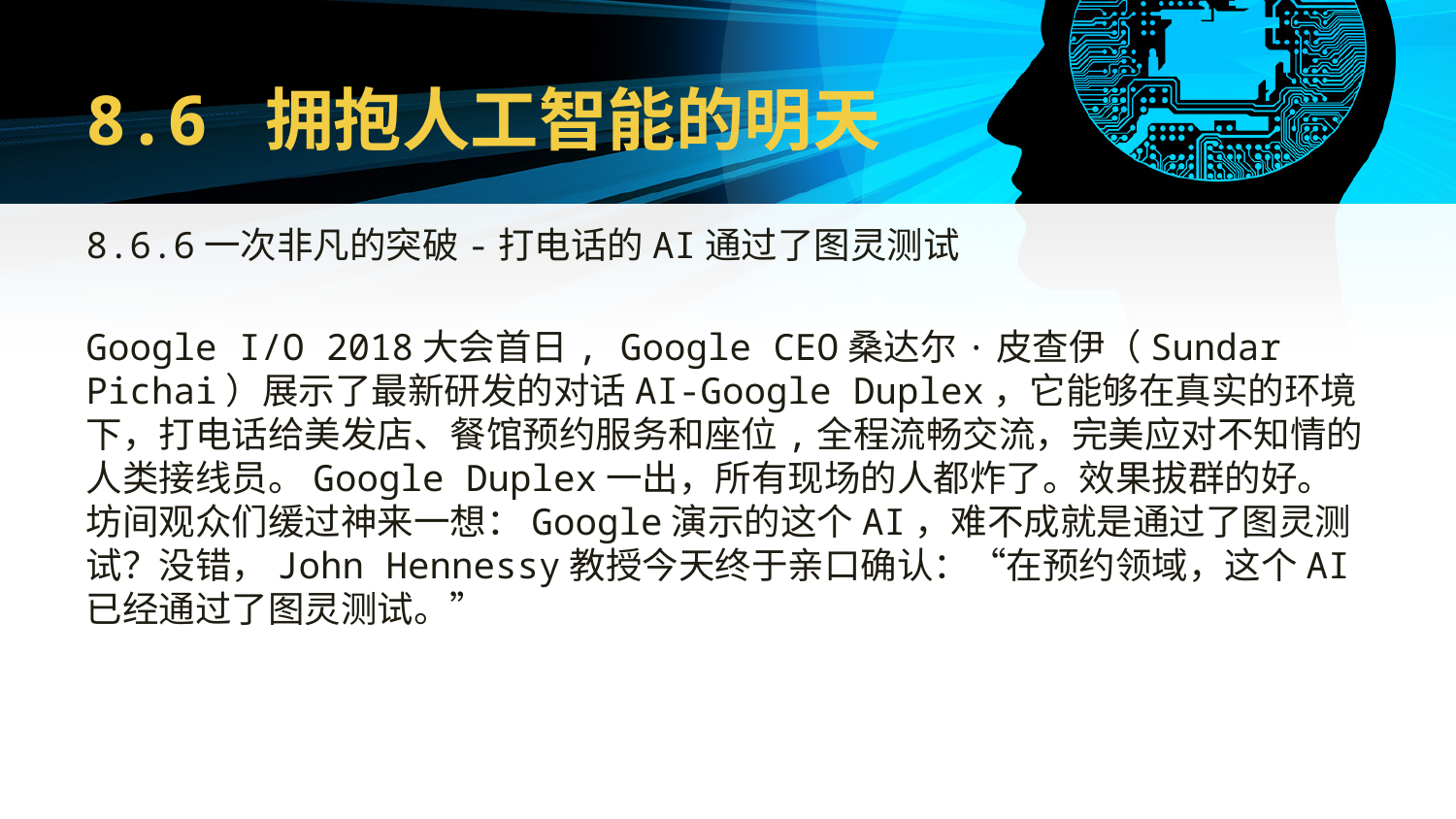

# 8.6 拥抱人工智能的明天
8.6.6一次非凡的突破-打电话的AI通过了图灵测试

Google I/O 2018大会首日, Google CEO桑达尔·皮查伊（Sundar Pichai）展示了最新研发的对话AI-Google Duplex，它能够在真实的环境下，打电话给美发店、餐馆预约服务和座位,全程流畅交流，完美应对不知情的人类接线员。Google Duplex一出，所有现场的人都炸了。效果拔群的好。坊间观众们缓过神来一想：Google演示的这个AI，难不成就是通过了图灵测试？没错，John Hennessy教授今天终于亲口确认：“在预约领域，这个AI已经通过了图灵测试。”